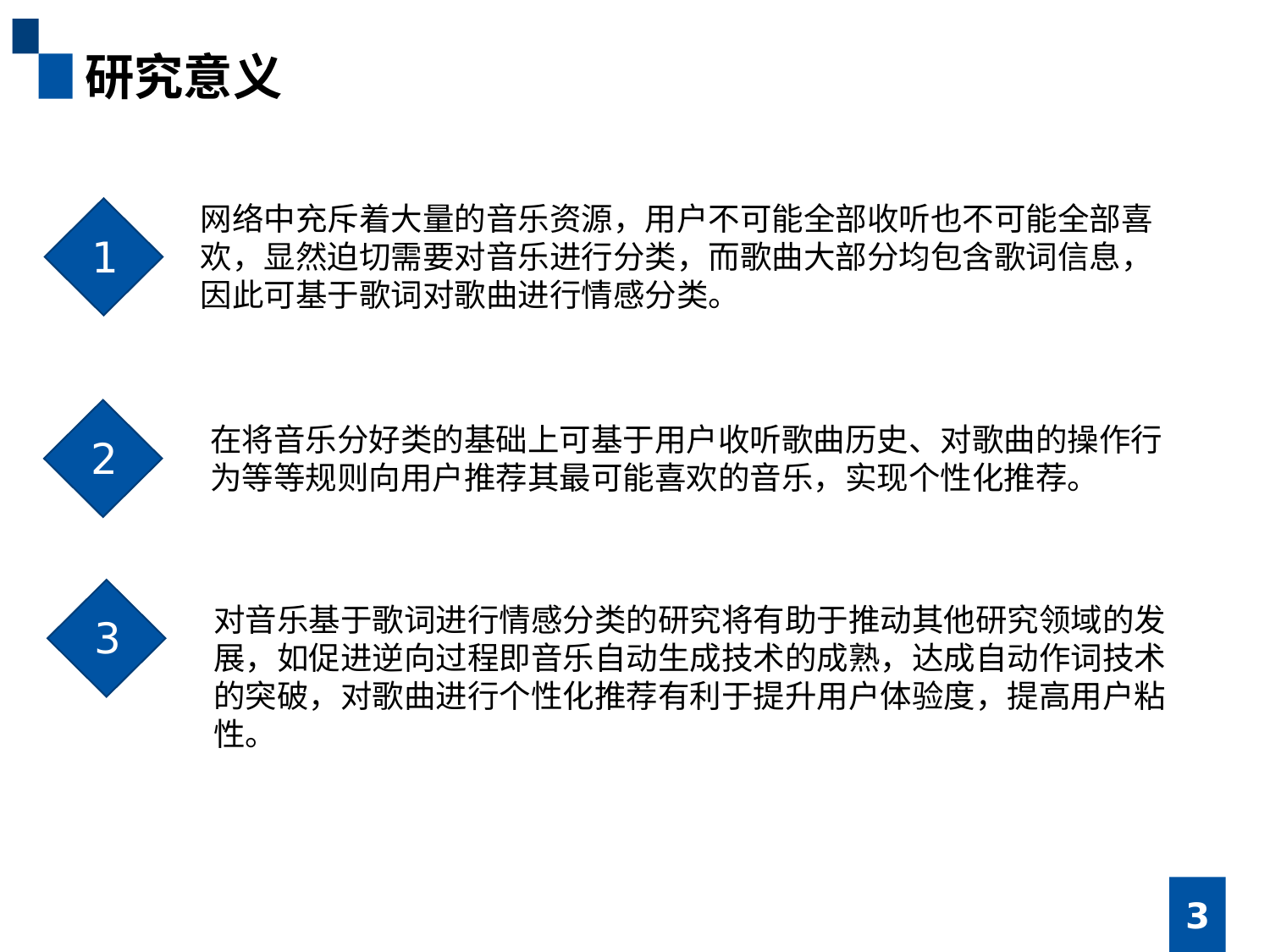

研究意义
网络中充斥着大量的音乐资源，用户不可能全部收听也不可能全部喜欢，显然迫切需要对音乐进行分类，而歌曲大部分均包含歌词信息，因此可基于歌词对歌曲进行情感分类。

1

在将音乐分好类的基础上可基于用户收听歌曲历史、对歌曲的操作行为等等规则向用户推荐其最可能喜欢的音乐，实现个性化推荐。
2

对音乐基于歌词进行情感分类的研究将有助于推动其他研究领域的发展，如促进逆向过程即音乐自动生成技术的成熟，达成自动作词技术的突破，对歌曲进行个性化推荐有利于提升用户体验度，提高用户粘性。

3
3
3